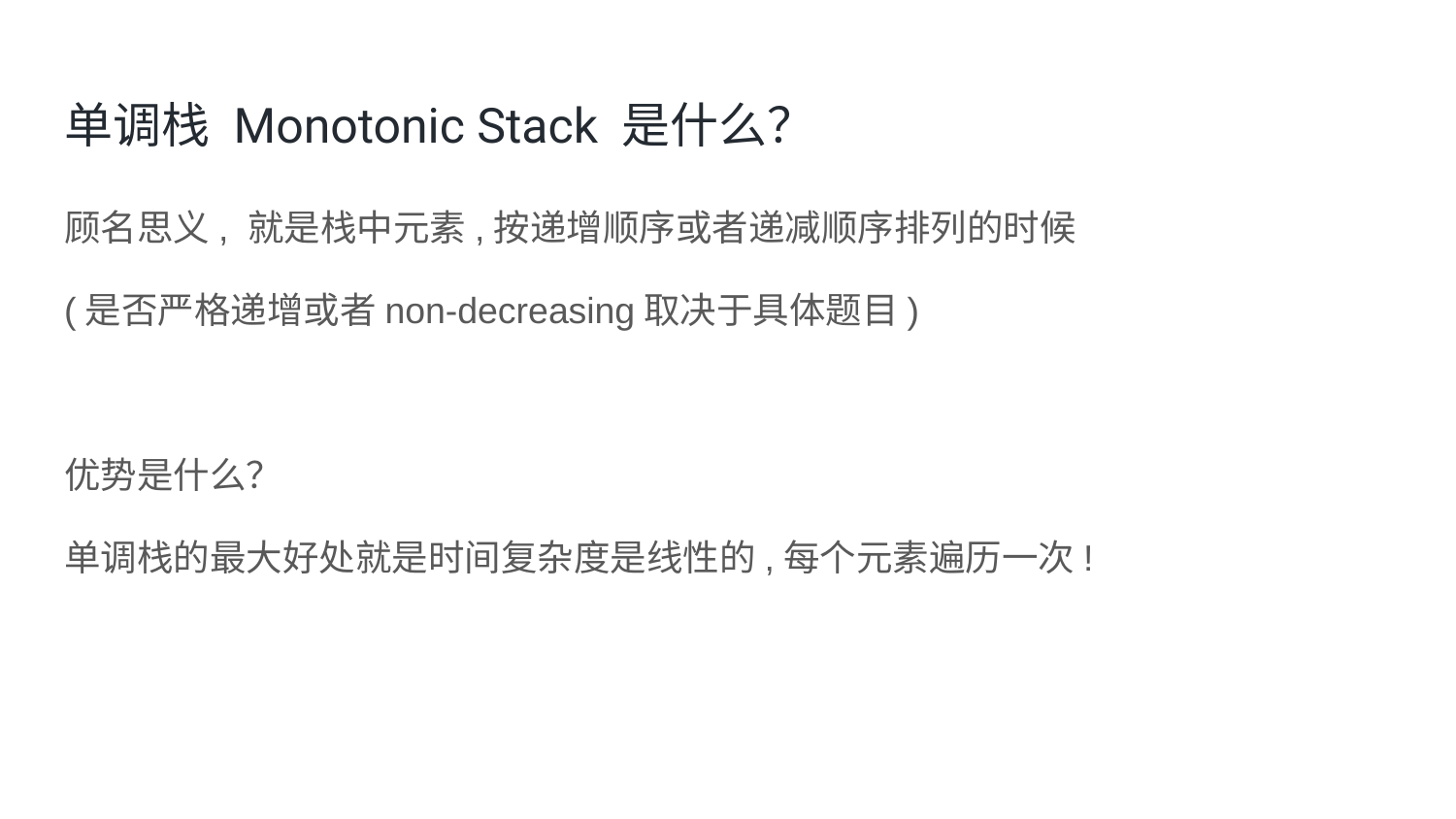

# 单调栈 Monotonic Stack 是什么？

顾名思义, 就是栈中元素,按递增顺序或者递减顺序排列的时候
(是否严格递增或者non-decreasing取决于具体题目)

优势是什么？
单调栈的最大好处就是时间复杂度是线性的,每个元素遍历一次!